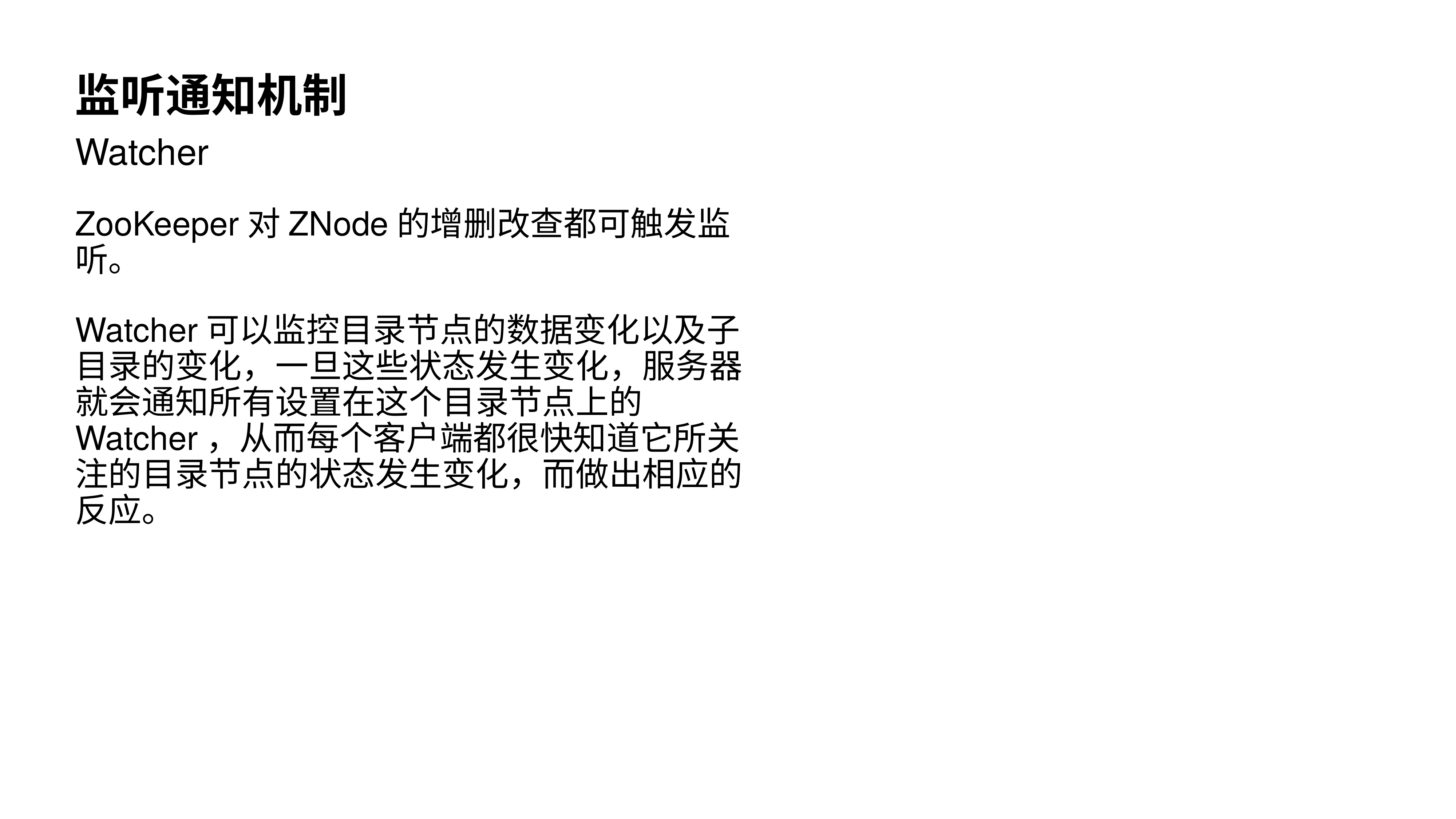

监听通知机制
Watcher
ZooKeeper对ZNode的增删改查都可触发监听。
Watcher可以监控目录节点的数据变化以及子目录的变化，一旦这些状态发生变化，服务器就会通知所有设置在这个目录节点上的Watcher，从而每个客户端都很快知道它所关注的目录节点的状态发生变化，而做出相应的反应。